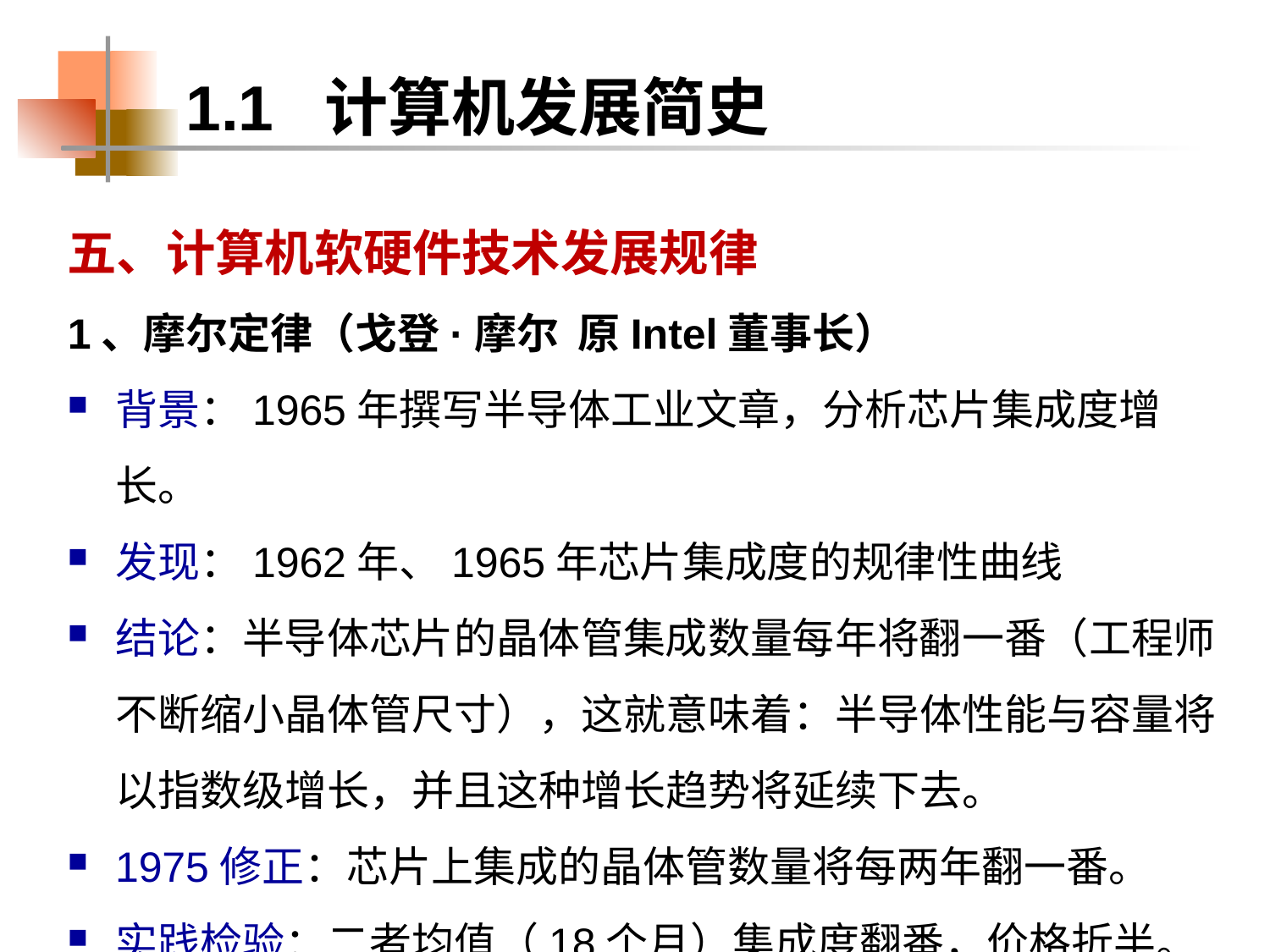

1.1  计算机发展简史
五、计算机软硬件技术发展规律
1、摩尔定律（戈登·摩尔  原Intel董事长）
背景：1965年撰写半导体工业文章，分析芯片集成度增长。
发现：1962年、1965年芯片集成度的规律性曲线
结论：半导体芯片的晶体管集成数量每年将翻一番（工程师不断缩小晶体管尺寸），这就意味着：半导体性能与容量将以指数级增长，并且这种增长趋势将延续下去。
1975修正：芯片上集成的晶体管数量将每两年翻一番。
实践检验：二者均值（18个月）集成度翻番，价格折半。